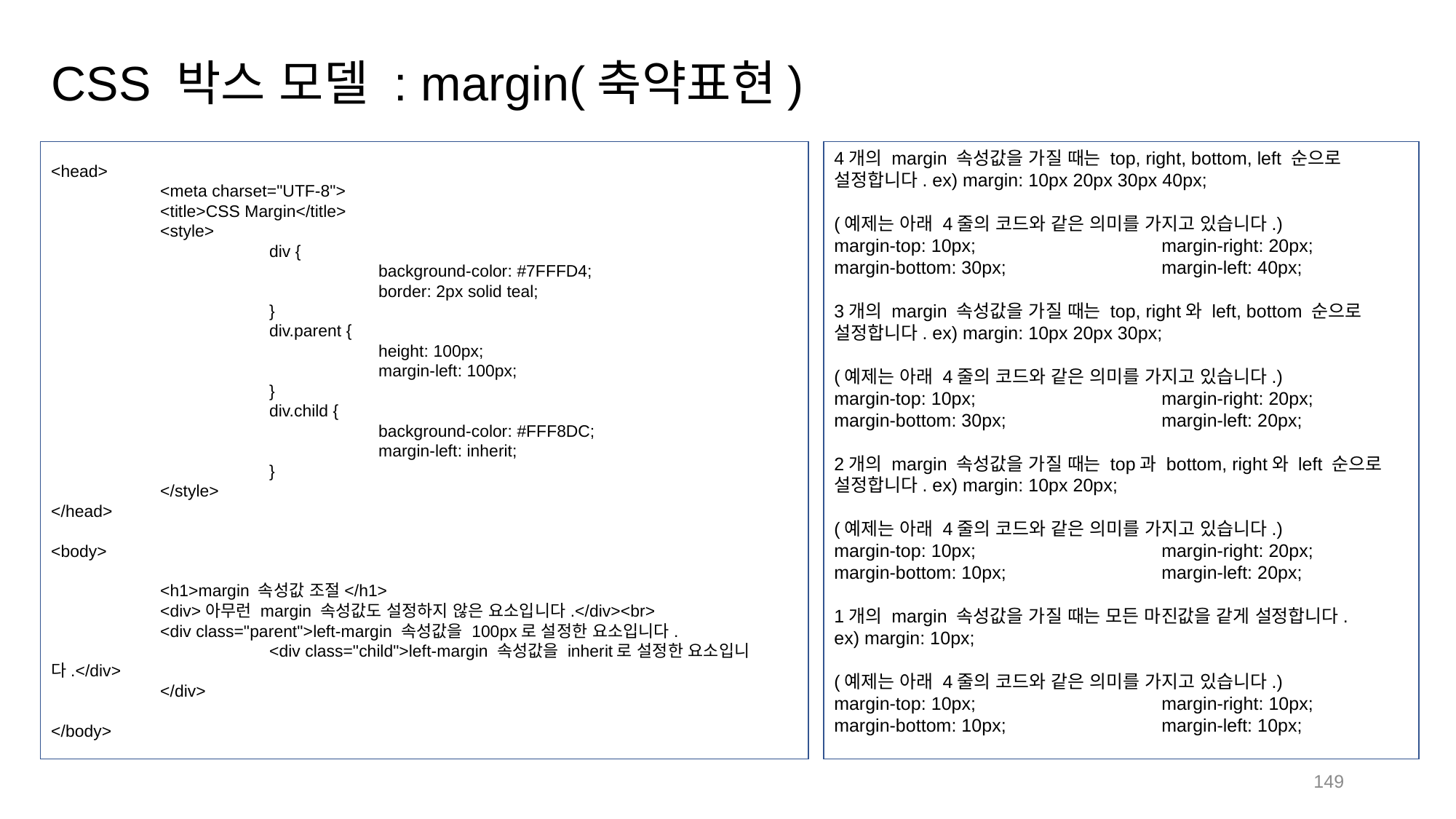

# CSS 박스 모델 : margin(축약표현)
<head>
	<meta charset="UTF-8">
	<title>CSS Margin</title>
	<style>
		div {
			background-color: #7FFFD4;
			border: 2px solid teal;
		}
		div.parent {
			height: 100px;
			margin-left: 100px;
		}
		div.child {
			background-color: #FFF8DC;
			margin-left: inherit;
		}
	</style>
</head>

<body>

	<h1>margin 속성값 조절</h1>
	<div>아무런 margin 속성값도 설정하지 않은 요소입니다.</div><br>
	<div class="parent">left-margin 속성값을 100px로 설정한 요소입니다.
		<div class="child">left-margin 속성값을 inherit로 설정한 요소입니다.</div>
	</div>

</body>
4개의 margin 속성값을 가질 때는 top, right, bottom, left 순으로 설정합니다. ex) margin: 10px 20px 30px 40px;

(예제는 아래 4줄의 코드와 같은 의미를 가지고 있습니다.)
margin-top: 10px; 		margin-right: 20px;
margin-bottom: 30px;		margin-left: 40px;

3개의 margin 속성값을 가질 때는 top, right와 left, bottom 순으로 설정합니다. ex) margin: 10px 20px 30px;

(예제는 아래 4줄의 코드와 같은 의미를 가지고 있습니다.)
margin-top: 10px;		margin-right: 20px;
margin-bottom: 30px;		margin-left: 20px;

2개의 margin 속성값을 가질 때는 top과 bottom, right와 left 순으로 설정합니다. ex) margin: 10px 20px;

(예제는 아래 4줄의 코드와 같은 의미를 가지고 있습니다.)
margin-top: 10px;		margin-right: 20px;
margin-bottom: 10px;		margin-left: 20px;

1개의 margin 속성값을 가질 때는 모든 마진값을 같게 설정합니다.
ex) margin: 10px;

(예제는 아래 4줄의 코드와 같은 의미를 가지고 있습니다.)
margin-top: 10px;		margin-right: 10px;
margin-bottom: 10px;		margin-left: 10px;
149